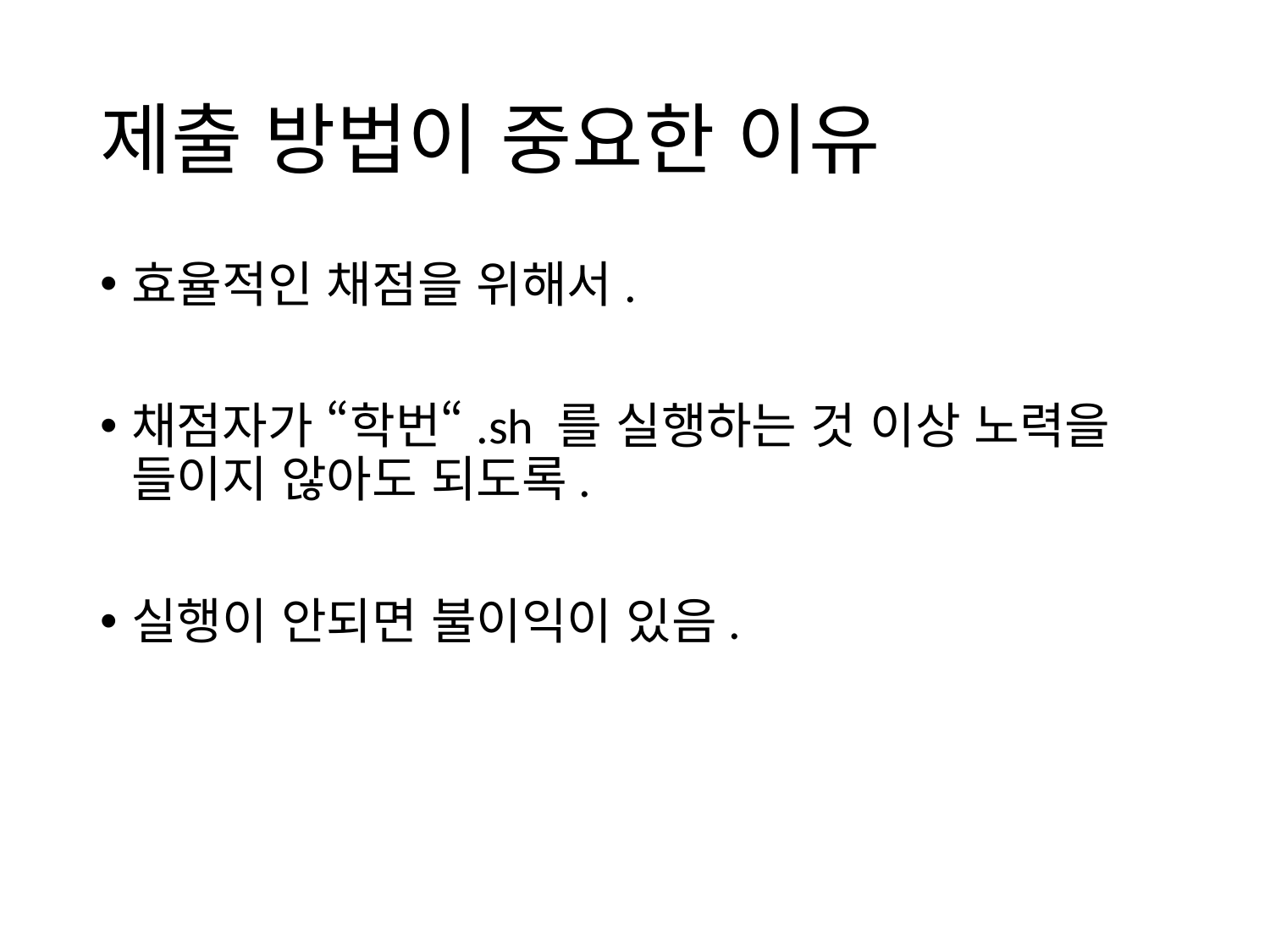

# 제출 방법이 중요한 이유
효율적인 채점을 위해서.

채점자가 “학번“.sh 를 실행하는 것 이상 노력을 들이지 않아도 되도록.

실행이 안되면 불이익이 있음.